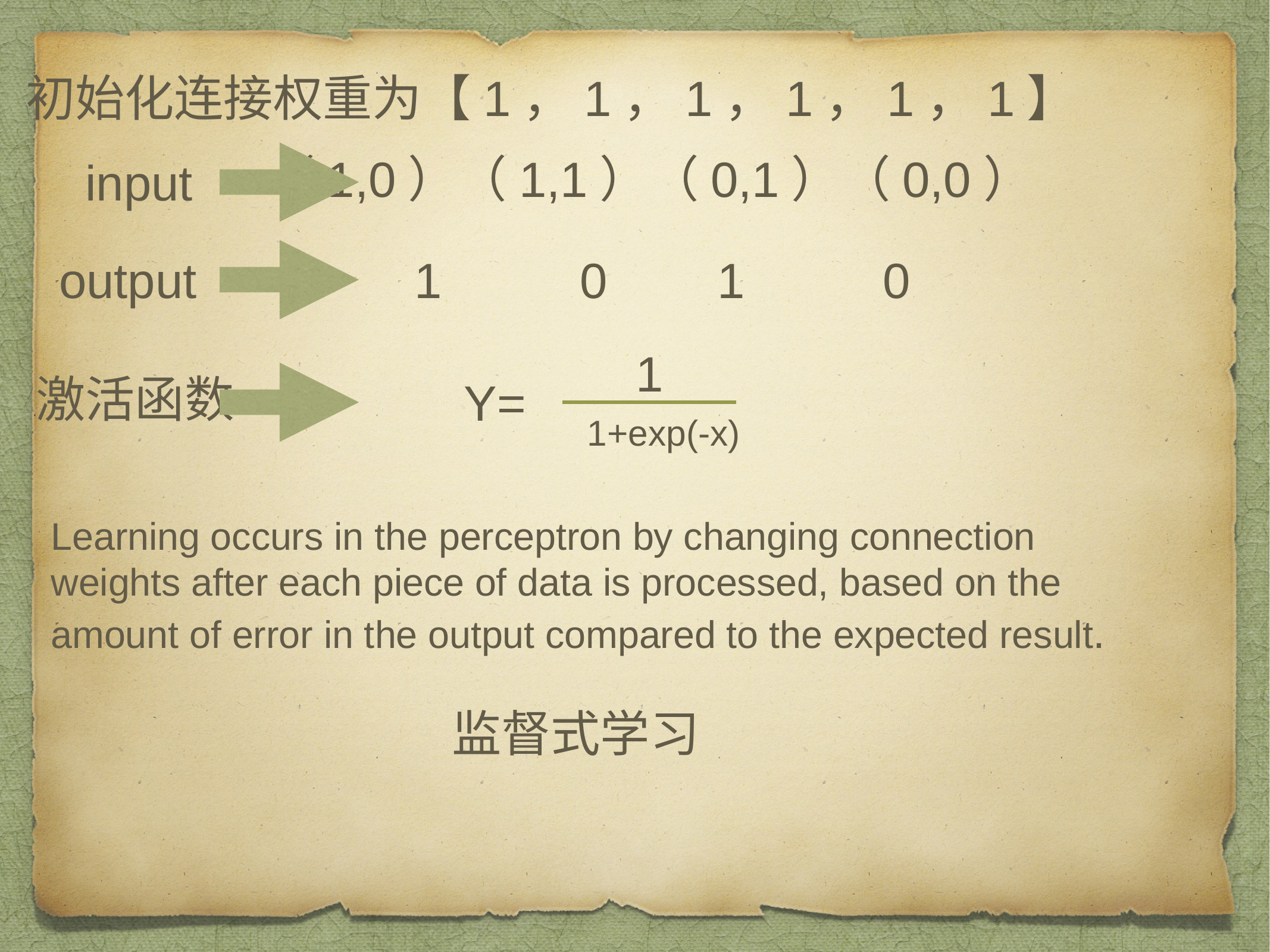

初始化连接权重为【1，1，1，1，1，1】

（1,0）（1,1）（0,1）（0,0）
input

output
1          0        1          0
1
激活函数

Y=
      1+exp(-x)

Learning occurs in the perceptron by changing connection weights after each piece of data is processed, based on the amount of error in the output compared to the expected result.
监督式学习